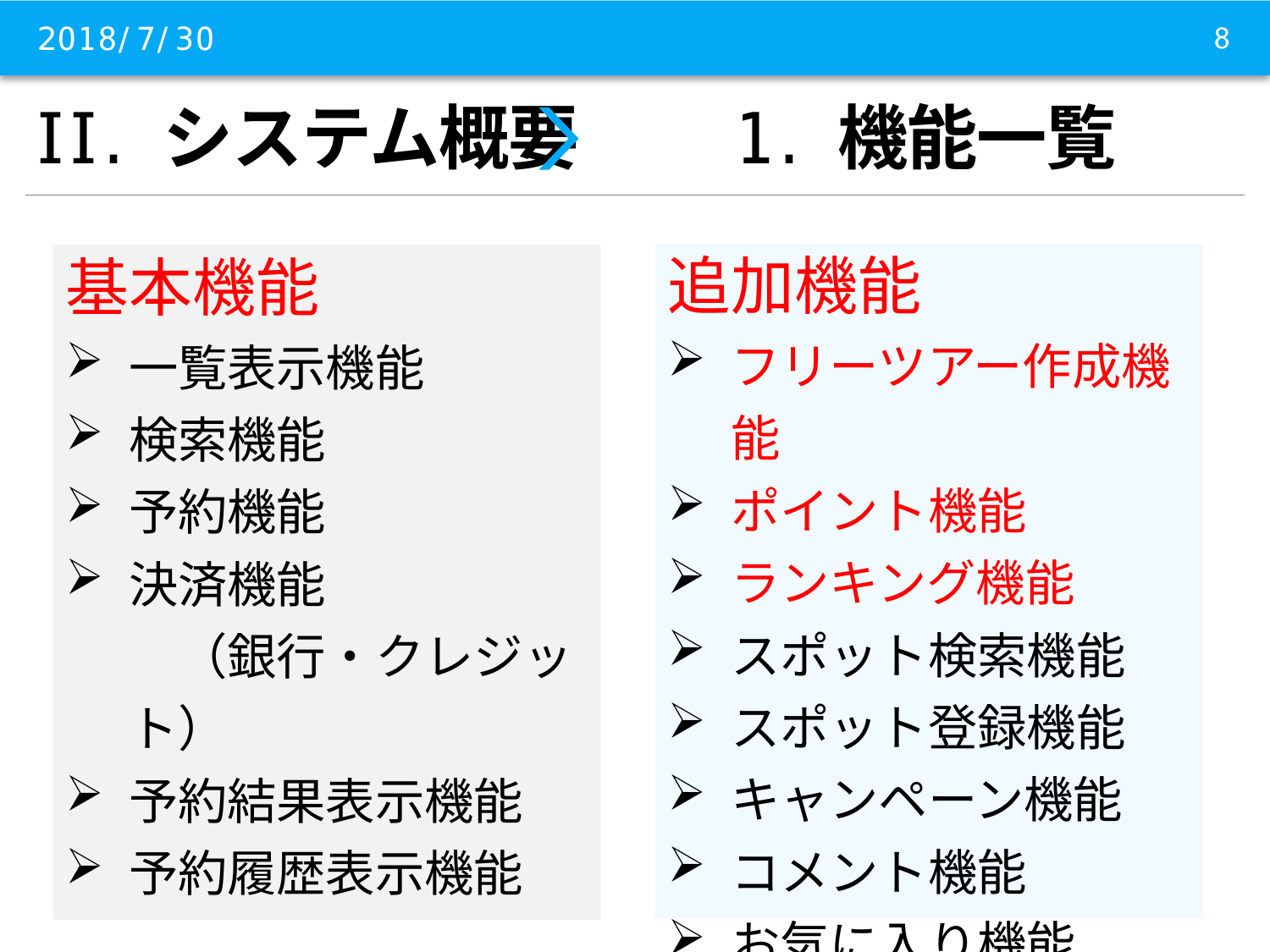

2018/7/30
8
# II. システム概要　　1. 機能一覧

追加機能
フリーツアー作成機能
ポイント機能
ランキング機能
スポット検索機能
スポット登録機能
キャンペーン機能
コメント機能
お気に入り機能
基本機能
一覧表示機能
検索機能
予約機能
決済機能　　　　　　（銀行・クレジット）
予約結果表示機能
予約履歴表示機能